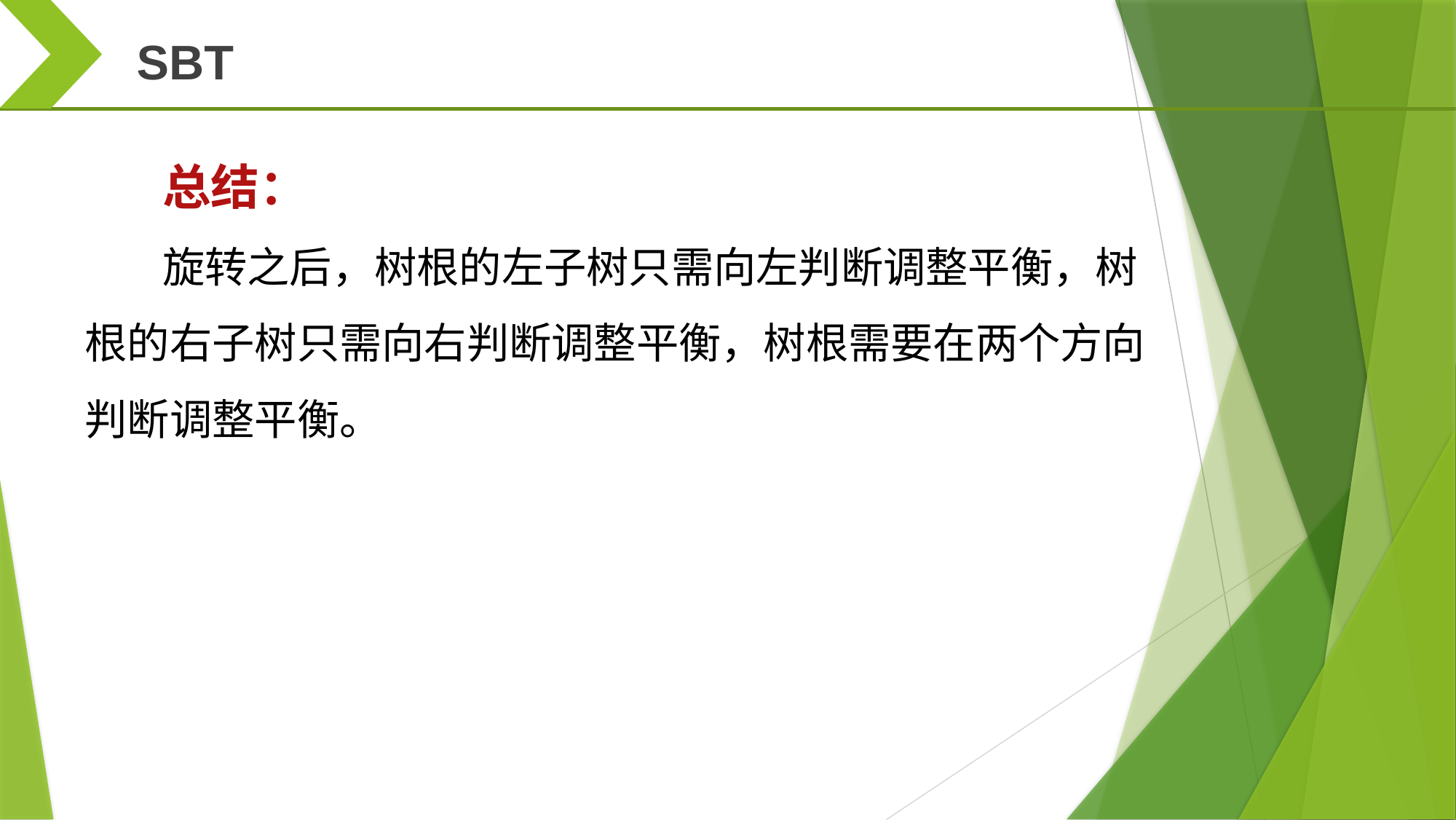

SBT
总结：
旋转之后，树根的左子树只需向左判断调整平衡，树根的右子树只需向右判断调整平衡，树根需要在两个方向判断调整平衡。